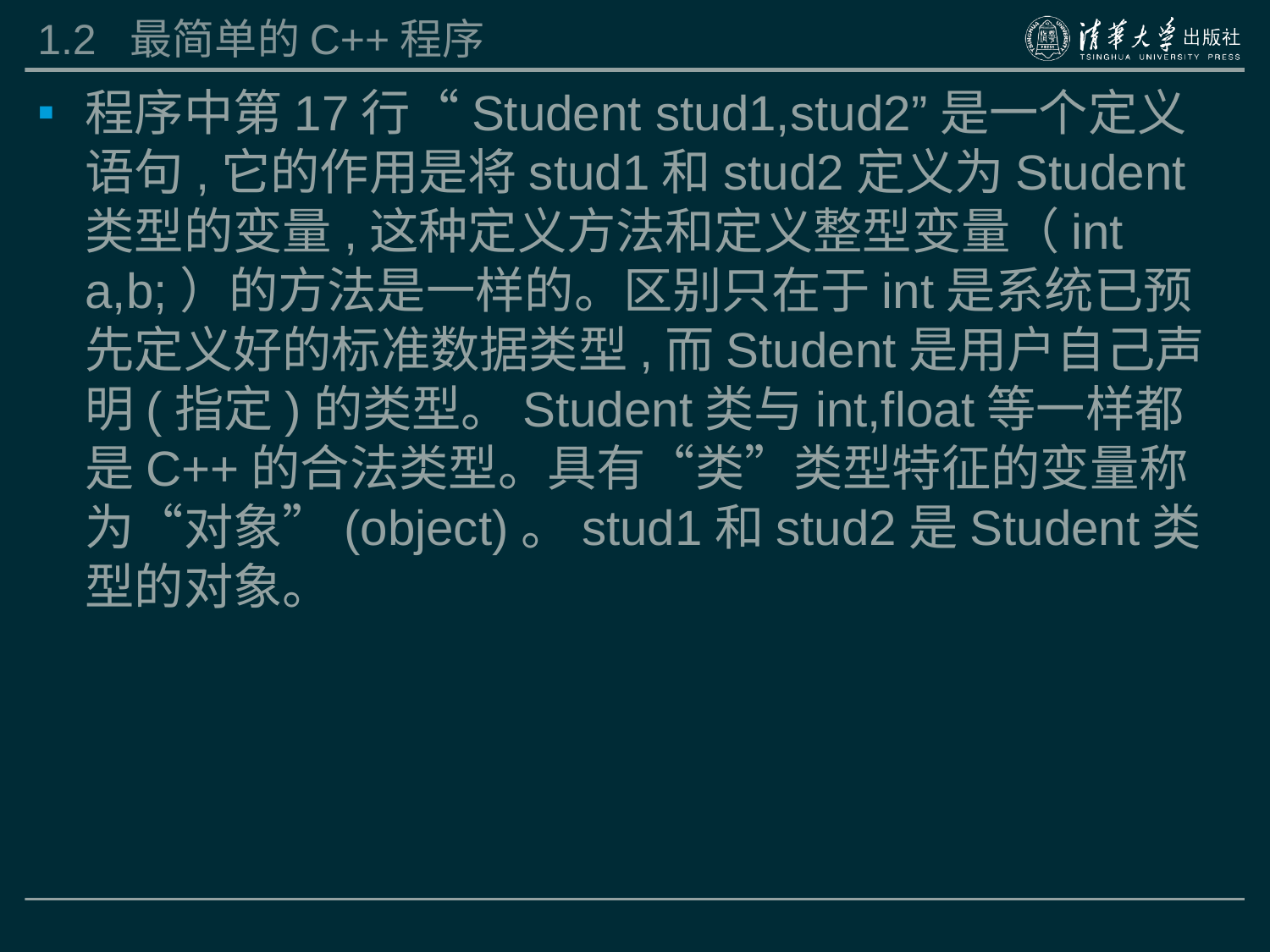

# 1.2  最简单的C++程序
程序中第17行“Student stud1,stud2”是一个定义语句,它的作用是将stud1和stud2定义为Student类型的变量,这种定义方法和定义整型变量（int a,b;）的方法是一样的。区别只在于int是系统已预先定义好的标准数据类型,而Student是用户自己声明(指定)的类型。Student类与int,float等一样都是C++的合法类型。具有“类”类型特征的变量称为“对象”(object)。stud1和stud2是Student类型的对象。